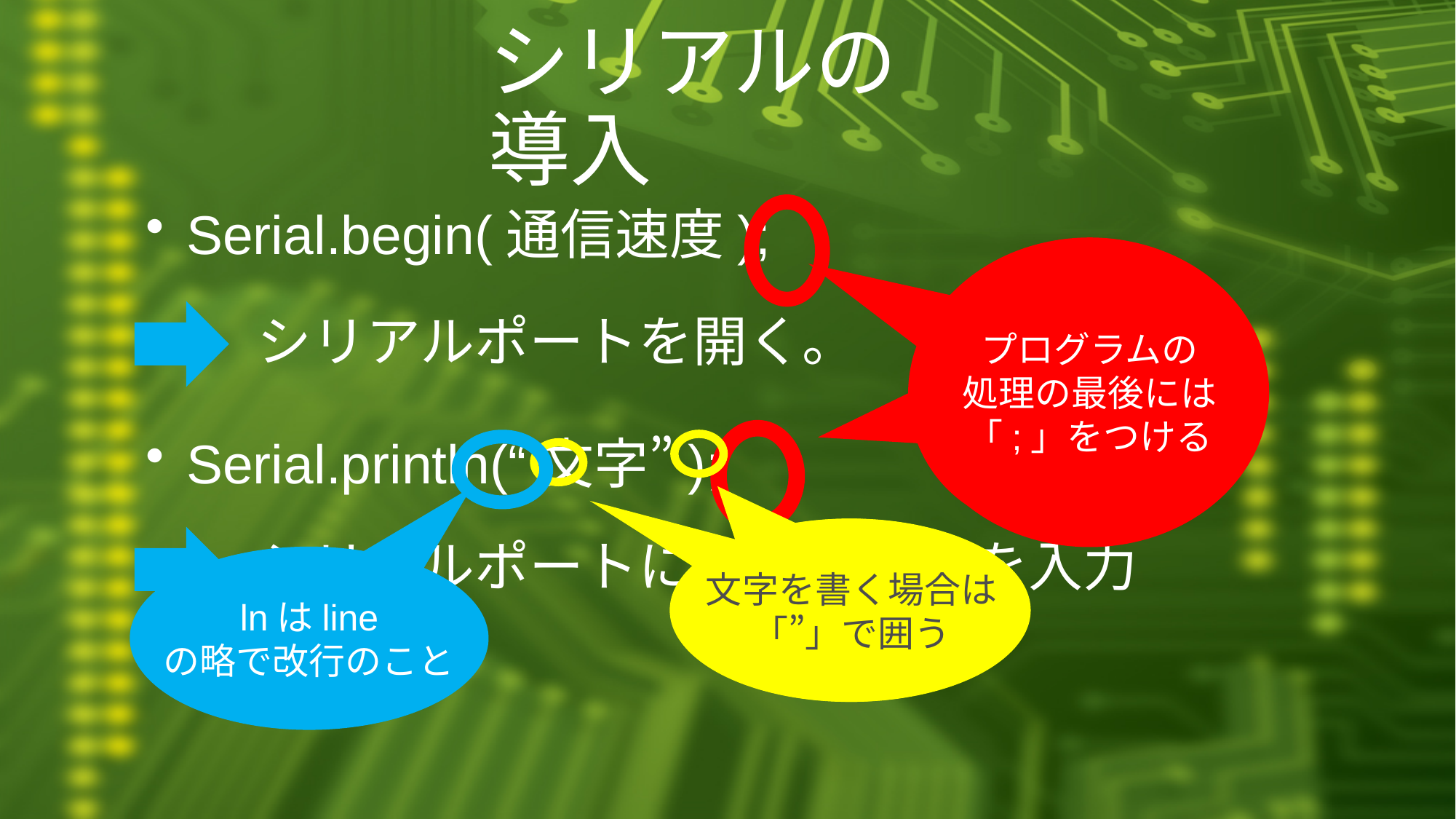

シリアルの導入
Serial.begin(通信速度);

Serial.println(“文字”);

プログラムの
処理の最後には
「;」をつける

シリアルポートを開く。

文字を書く場合は
「”」で囲う

シリアルポートに()内の文字を入力
lnはline
の略で改行のこと